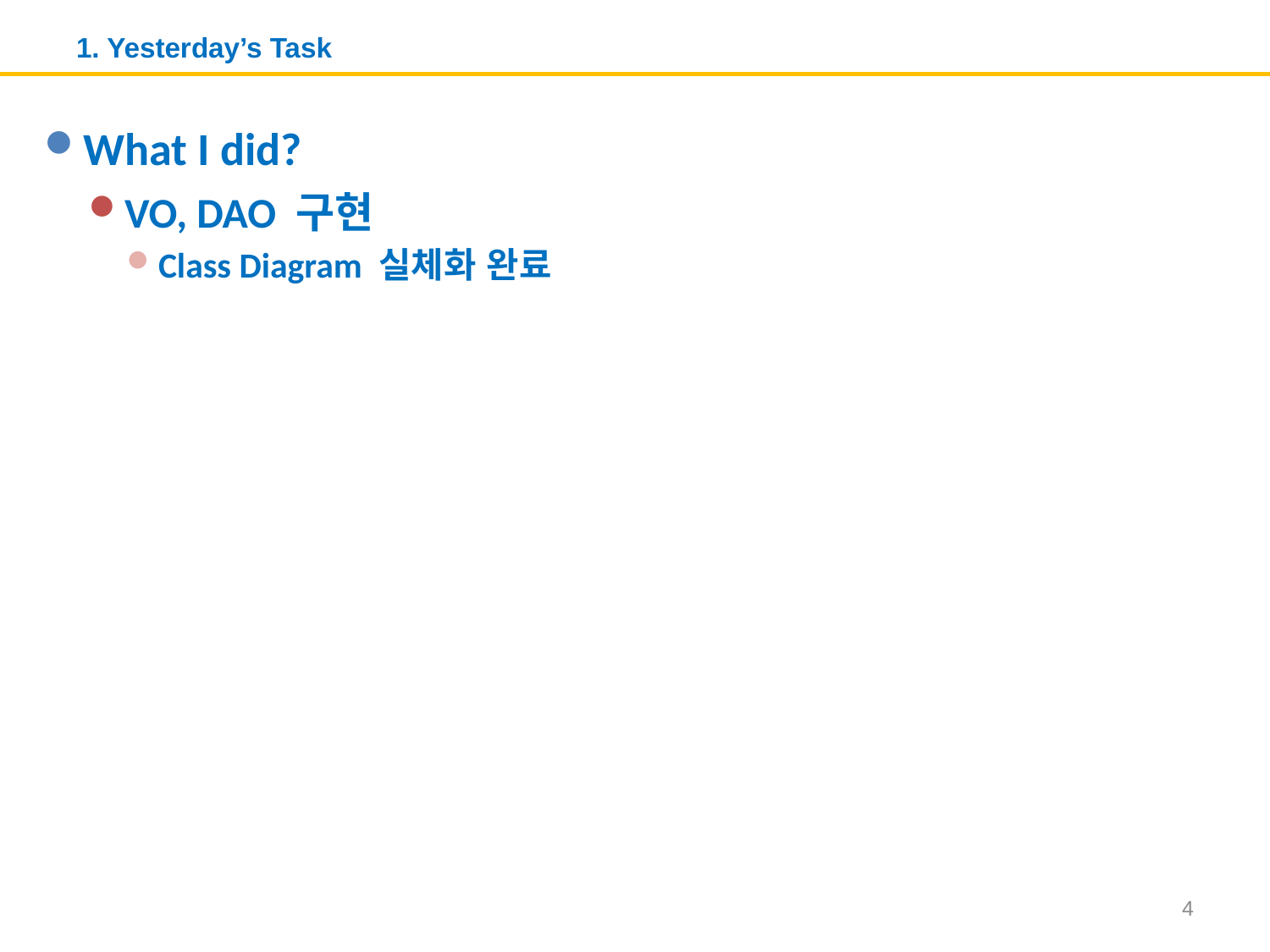

# 1. Yesterday’s Task
What I did?
VO, DAO 구현
Class Diagram 실체화 완료

4